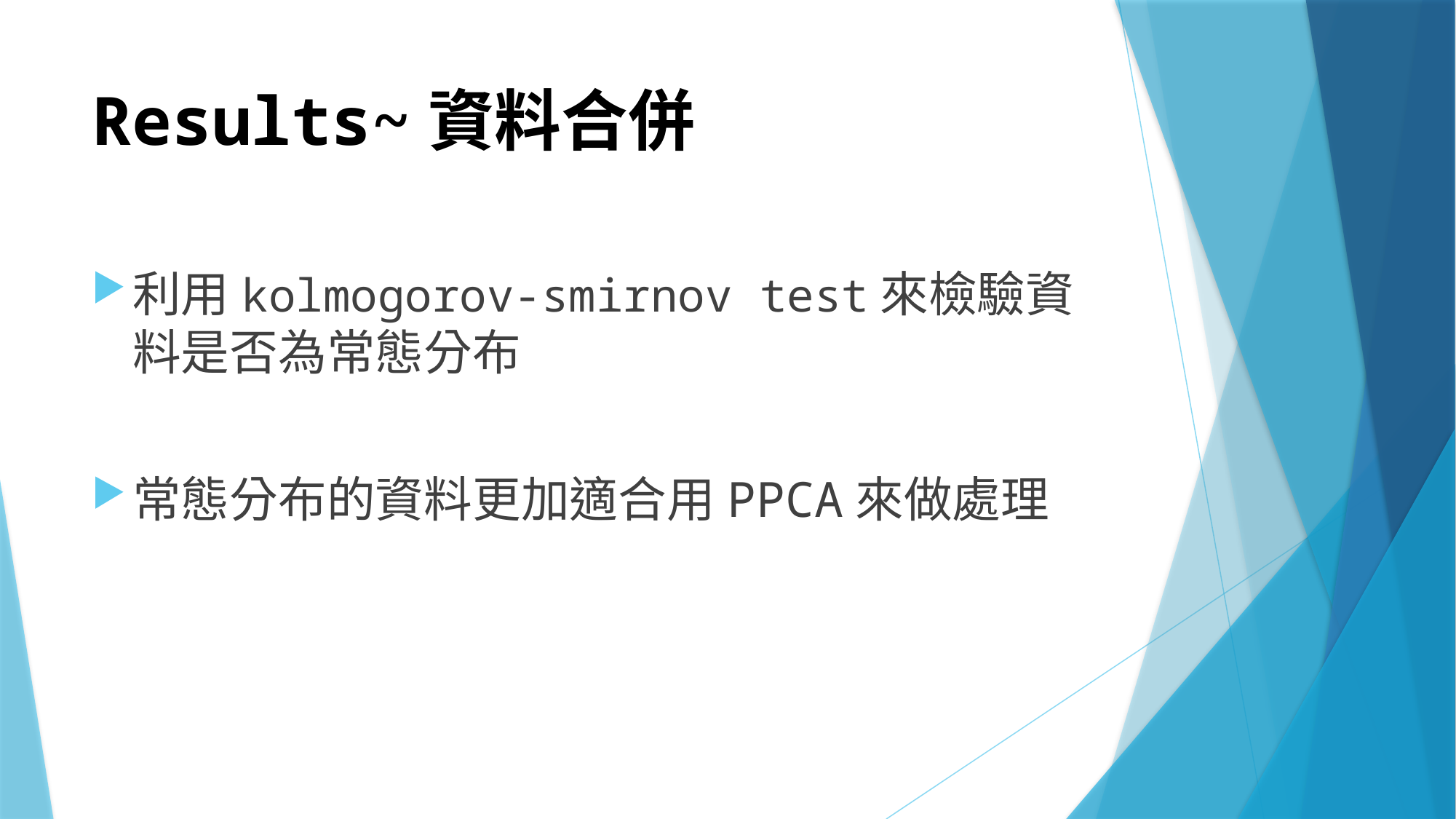

# Results~資料合併
利用kolmogorov-smirnov test來檢驗資料是否為常態分布

常態分布的資料更加適合用PPCA來做處理